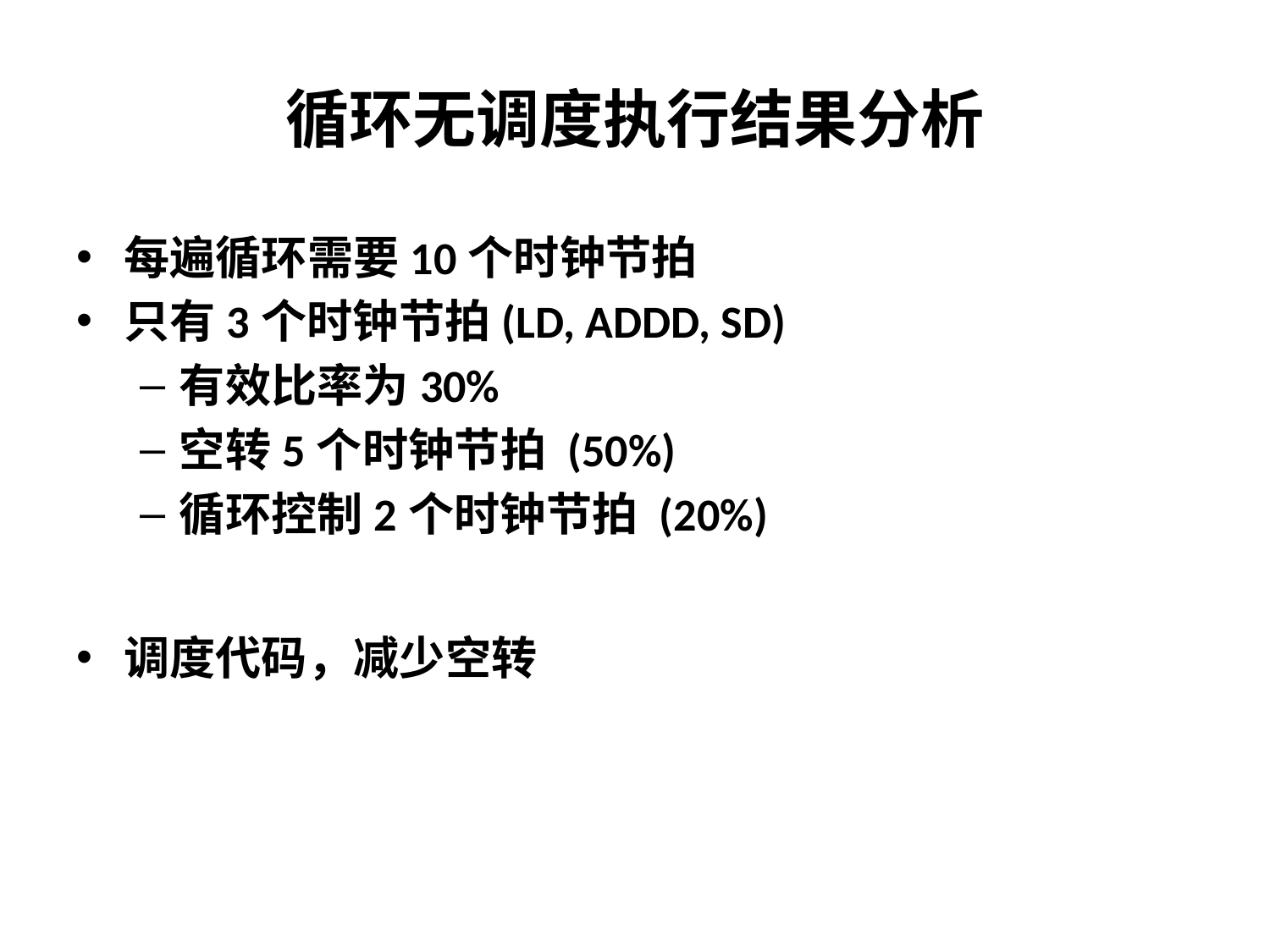

循环无调度执行结果分析
每遍循环需要10个时钟节拍
只有3个时钟节拍(LD, ADDD, SD)
有效比率为30%
空转5个时钟节拍 (50%)
循环控制2个时钟节拍 (20%)

调度代码，减少空转